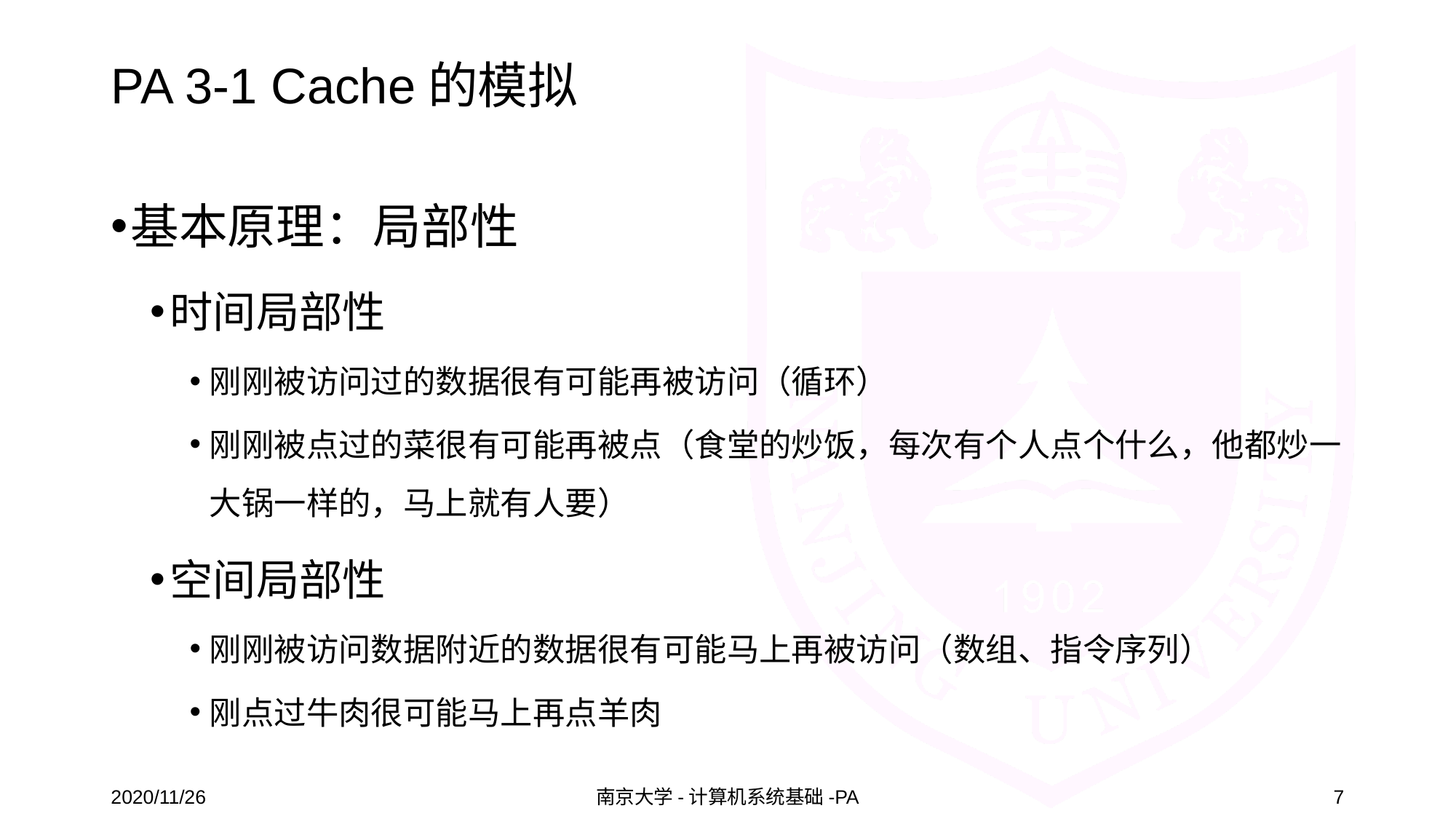

# PA 3-1 Cache的模拟
基本原理：局部性
时间局部性
刚刚被访问过的数据很有可能再被访问（循环）
刚刚被点过的菜很有可能再被点（食堂的炒饭，每次有个人点个什么，他都炒一大锅一样的，马上就有人要）
空间局部性
刚刚被访问数据附近的数据很有可能马上再被访问（数组、指令序列）
刚点过牛肉很可能马上再点羊肉
2020/11/26
南京大学-计算机系统基础-PA
7